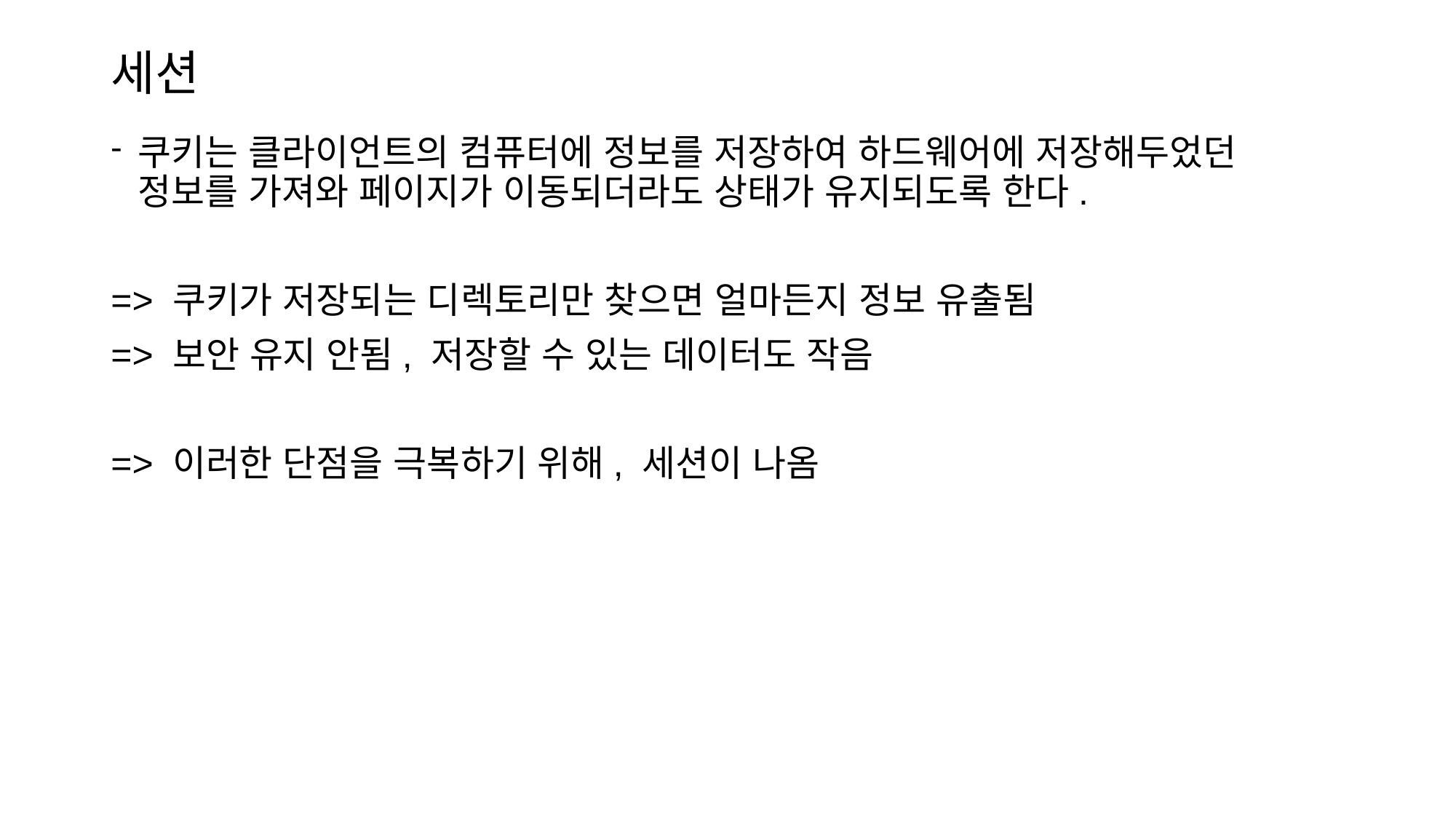

# 세션
쿠키는 클라이언트의 컴퓨터에 정보를 저장하여 하드웨어에 저장해두었던 정보를 가져와 페이지가 이동되더라도 상태가 유지되도록 한다.

=> 쿠키가 저장되는 디렉토리만 찾으면 얼마든지 정보 유출됨
=> 보안 유지 안됨, 저장할 수 있는 데이터도 작음

=> 이러한 단점을 극복하기 위해, 세션이 나옴